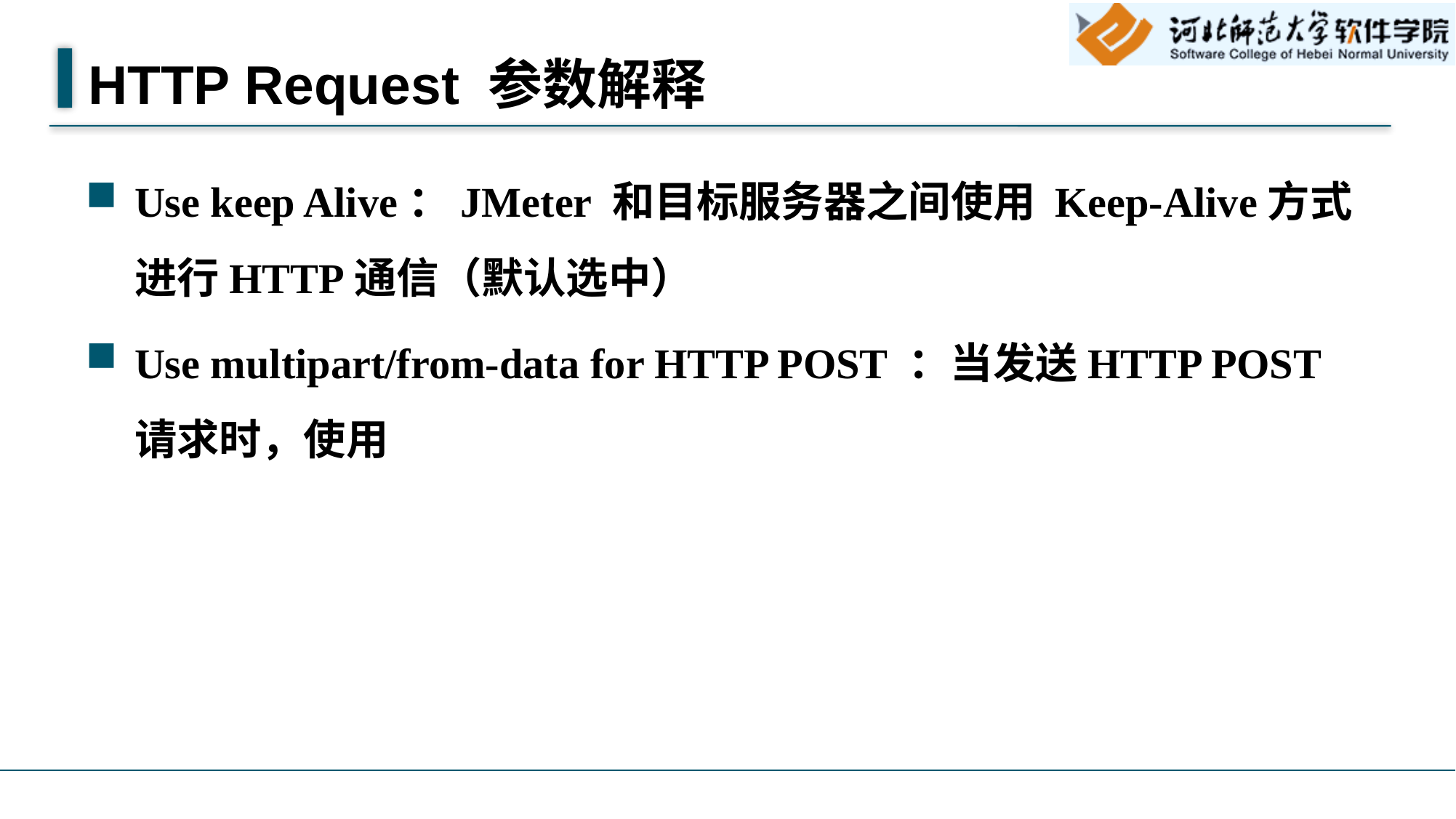

# HTTP Request 参数解释
Use keep Alive：JMeter 和目标服务器之间使用 Keep-Alive方式进行HTTP通信（默认选中）
Use multipart/from-data for HTTP POST ：当发送HTTP POST 请求时，使用